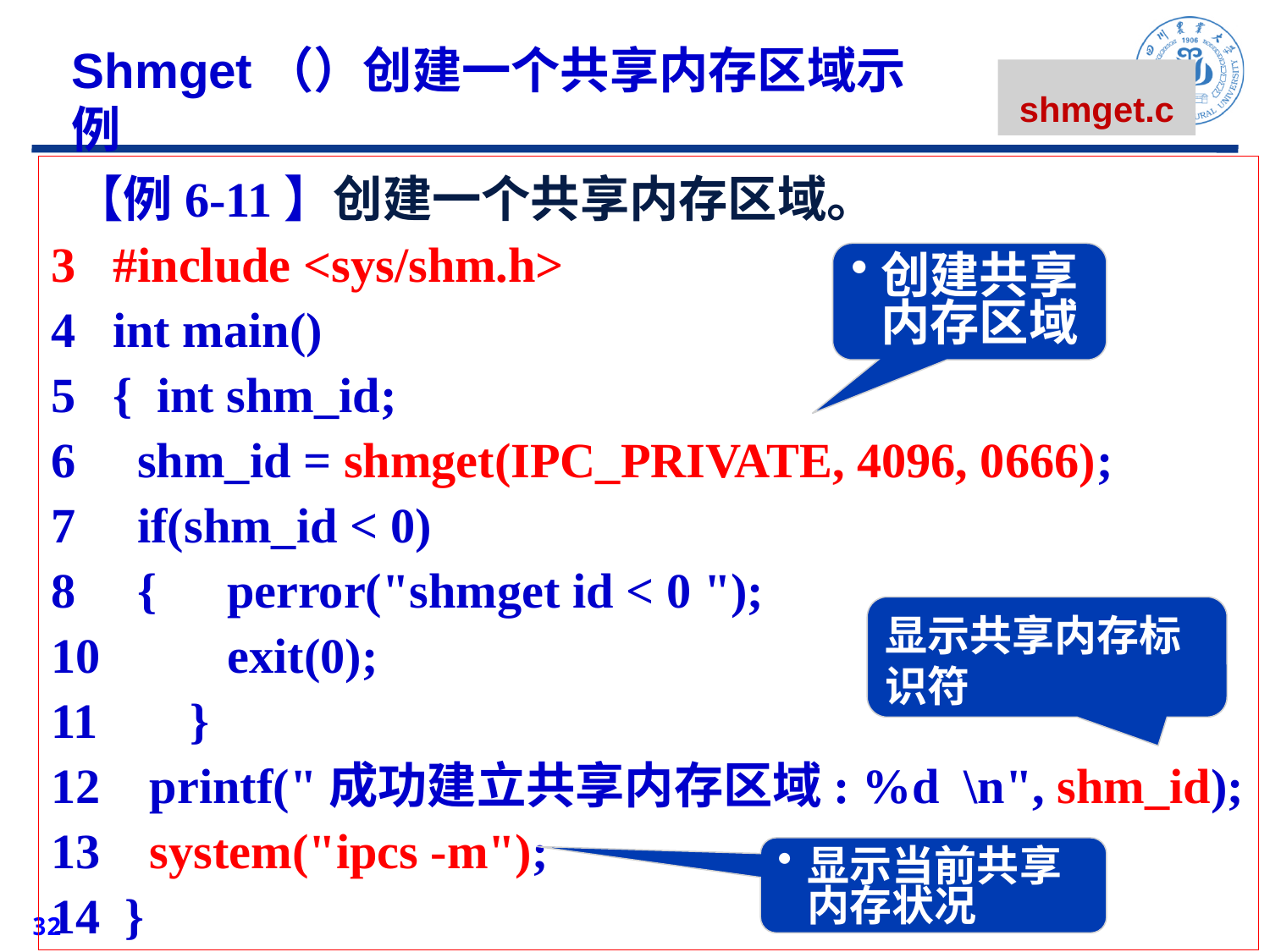

Shmget（）创建一个共享内存区域示例
shmget.c
 【例6-11】创建一个共享内存区域。
3   #include <sys/shm.h>
4   int main()
5   {  int shm_id;
6     shm_id = shmget(IPC_PRIVATE, 4096, 0666);
7     if(shm_id < 0)
8     {	    perror("shmget id < 0 ");
10	    exit(0);
11	 }
12    printf("成功建立共享内存区域: %d  \n", shm_id);
13    system("ipcs -m");
14  }
创建共享内存区域

显示共享内存标识符
显示当前共享内存状况